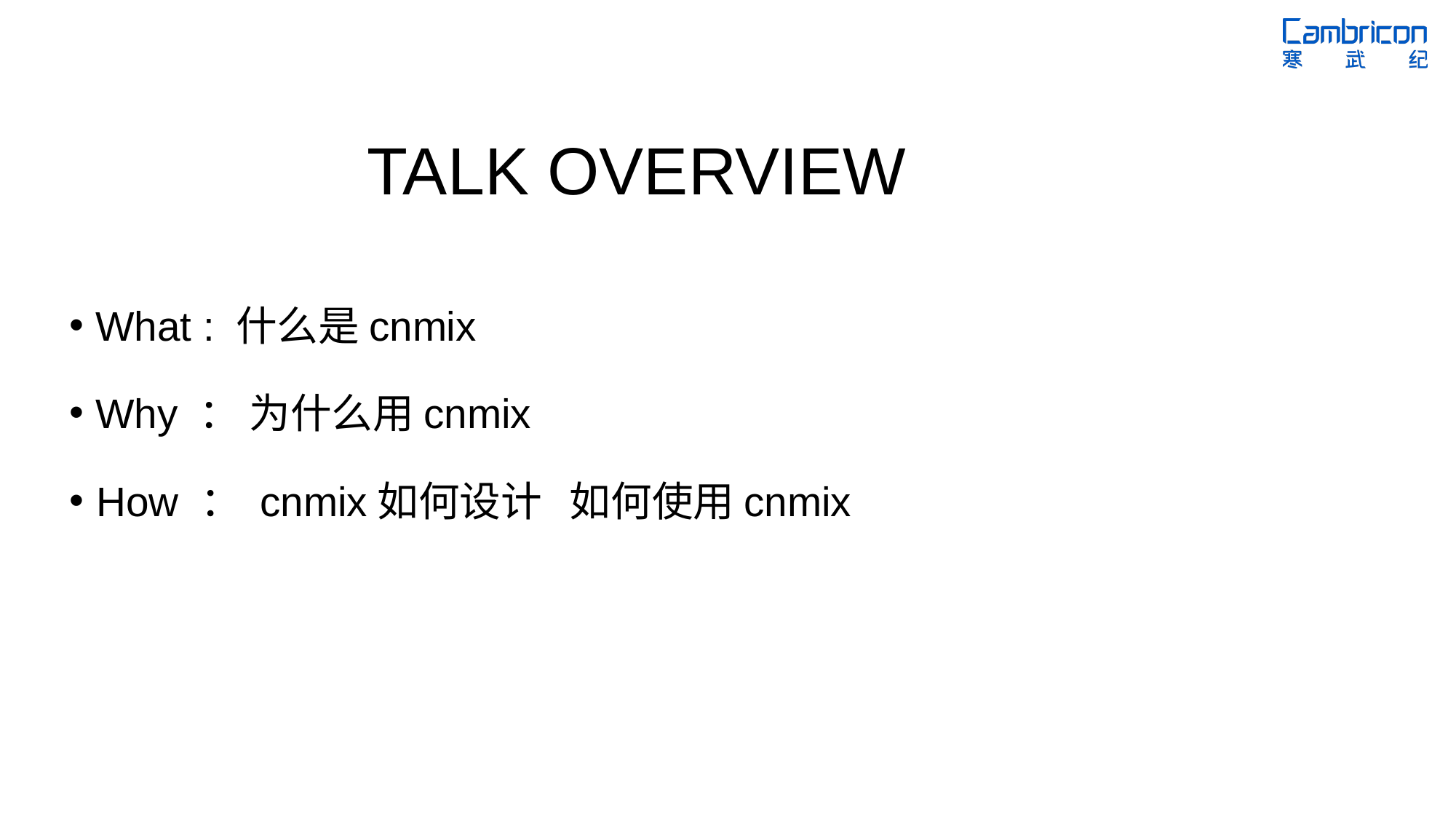

# TALK OVERVIEW
What : 什么是cnmix
Why ： 为什么用cnmix
How ： cnmix如何设计   如何使用cnmix